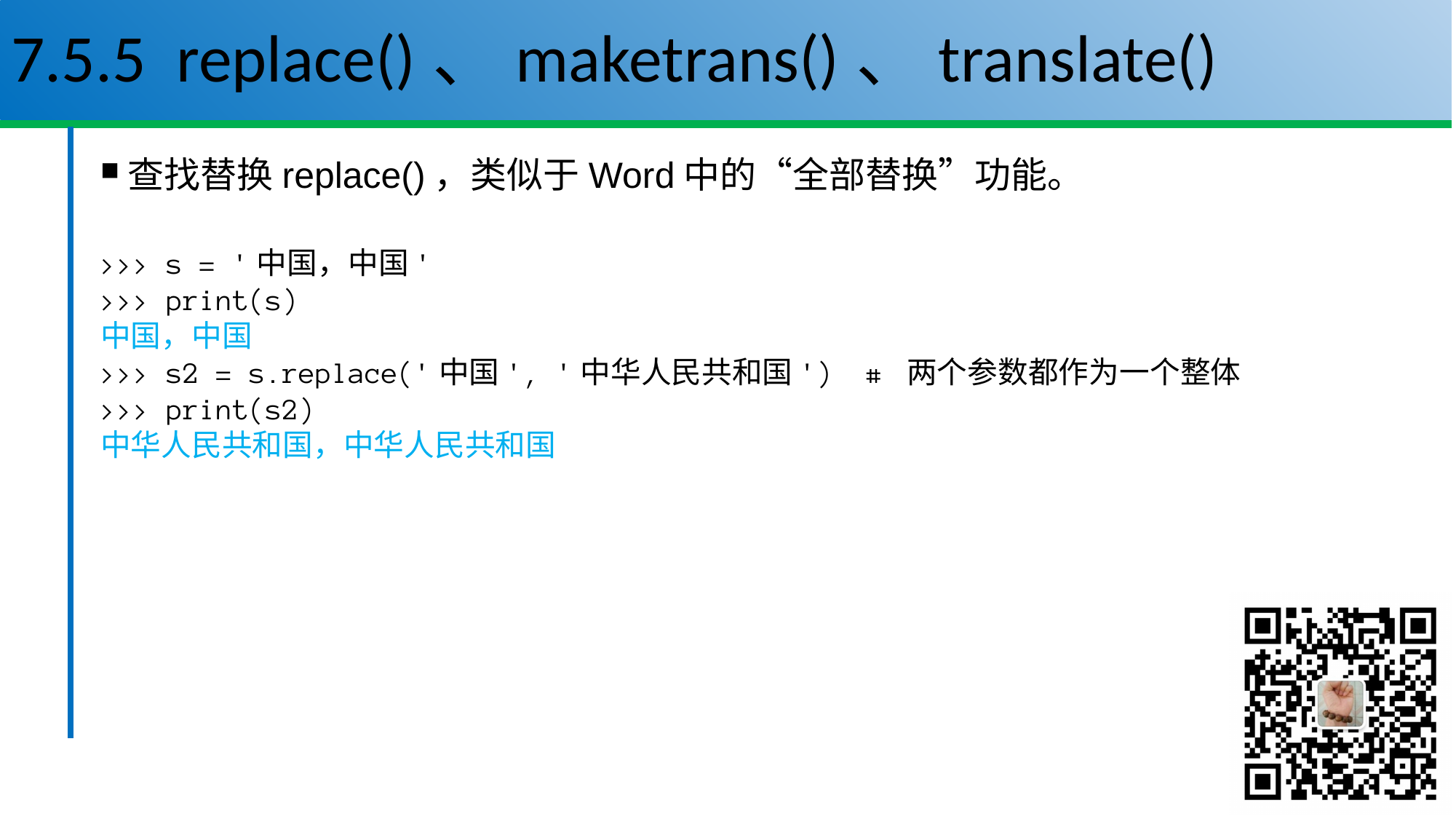

# 7.5.5  replace()、maketrans()、translate()
查找替换replace()，类似于Word中的“全部替换”功能。

>>> s = '中国，中国'
>>> print(s)
中国，中国
>>> s2 = s.replace('中国', '中华人民共和国')  # 两个参数都作为一个整体
>>> print(s2)
中华人民共和国，中华人民共和国
31